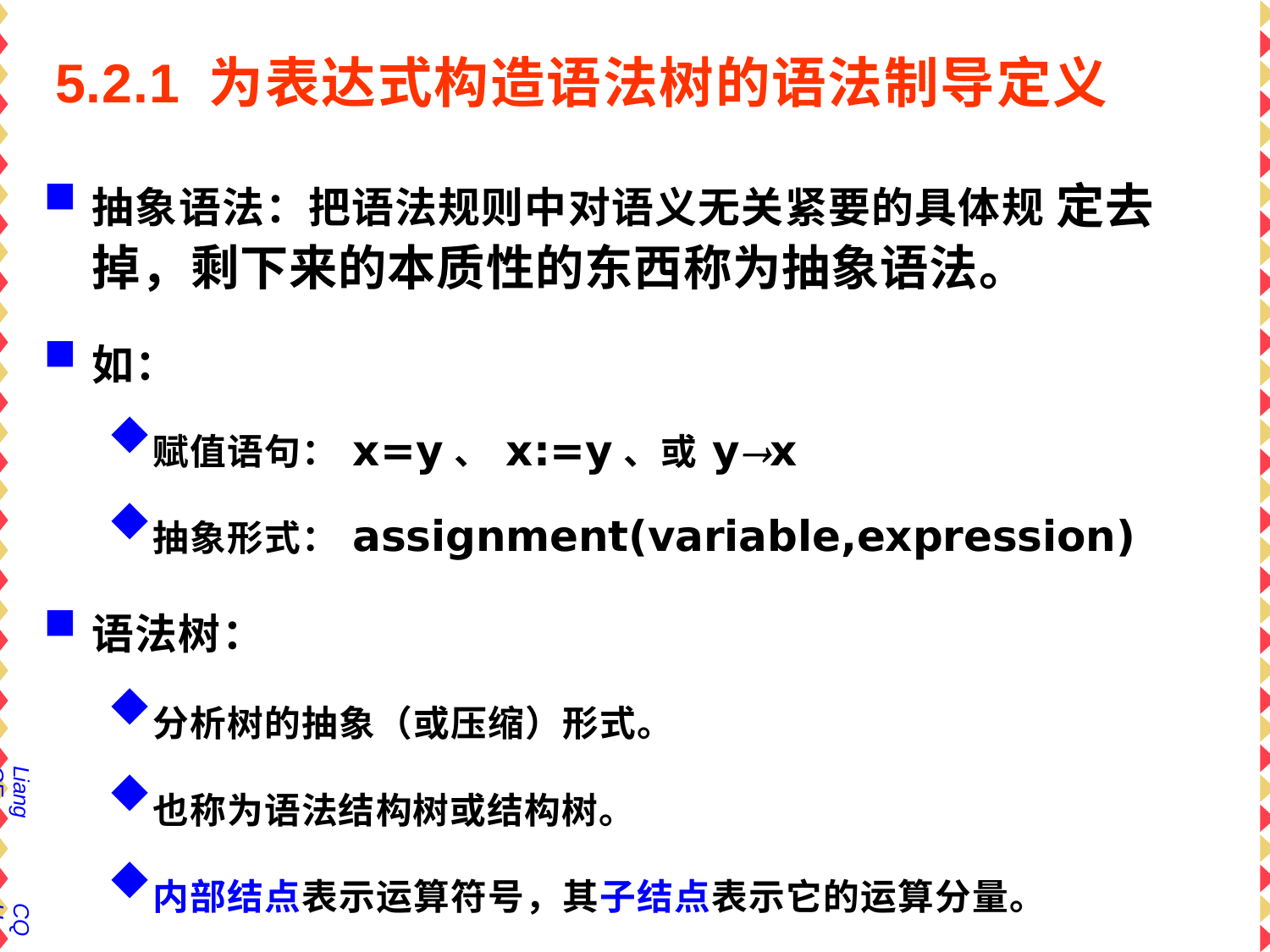

# 5.2.1 为表达式构造语法树的语法制导定义
抽象语法：把语法规则中对语义无关紧要的具体规 定去掉，剩下来的本质性的东西称为抽象语法。
如：
赋值语句：x=y、x:=y、或y→x
抽象形式：assignment(variable,expression)
语法树：
分析树的抽象（或压缩）形式。
也称为语法结构树或结构树。
内部结点表示运算符号，其子结点表示它的运算分量。
Liang GE
CQU
41